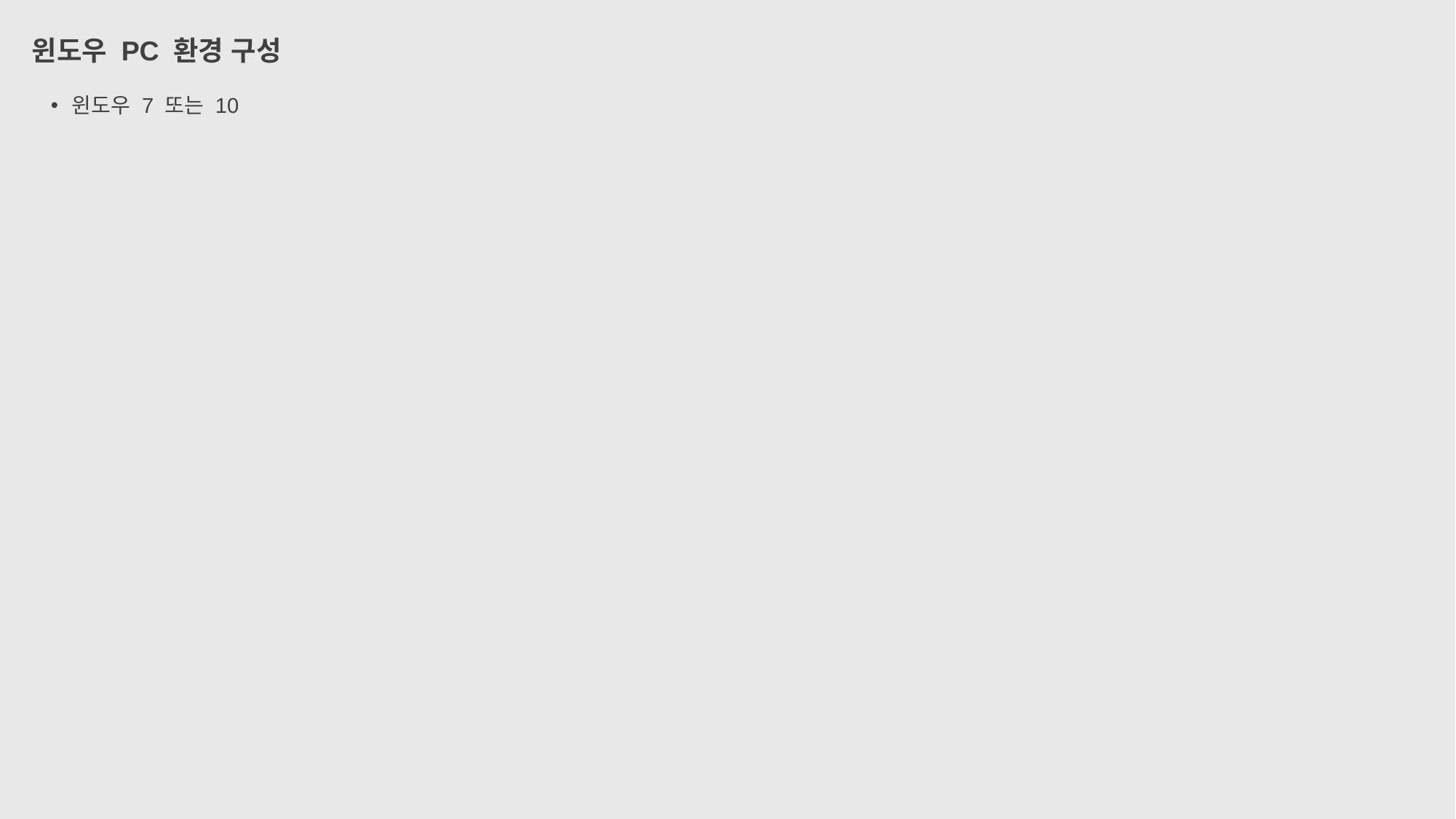

# 윈도우 PC 환경 구성
윈도우 7 또는 10